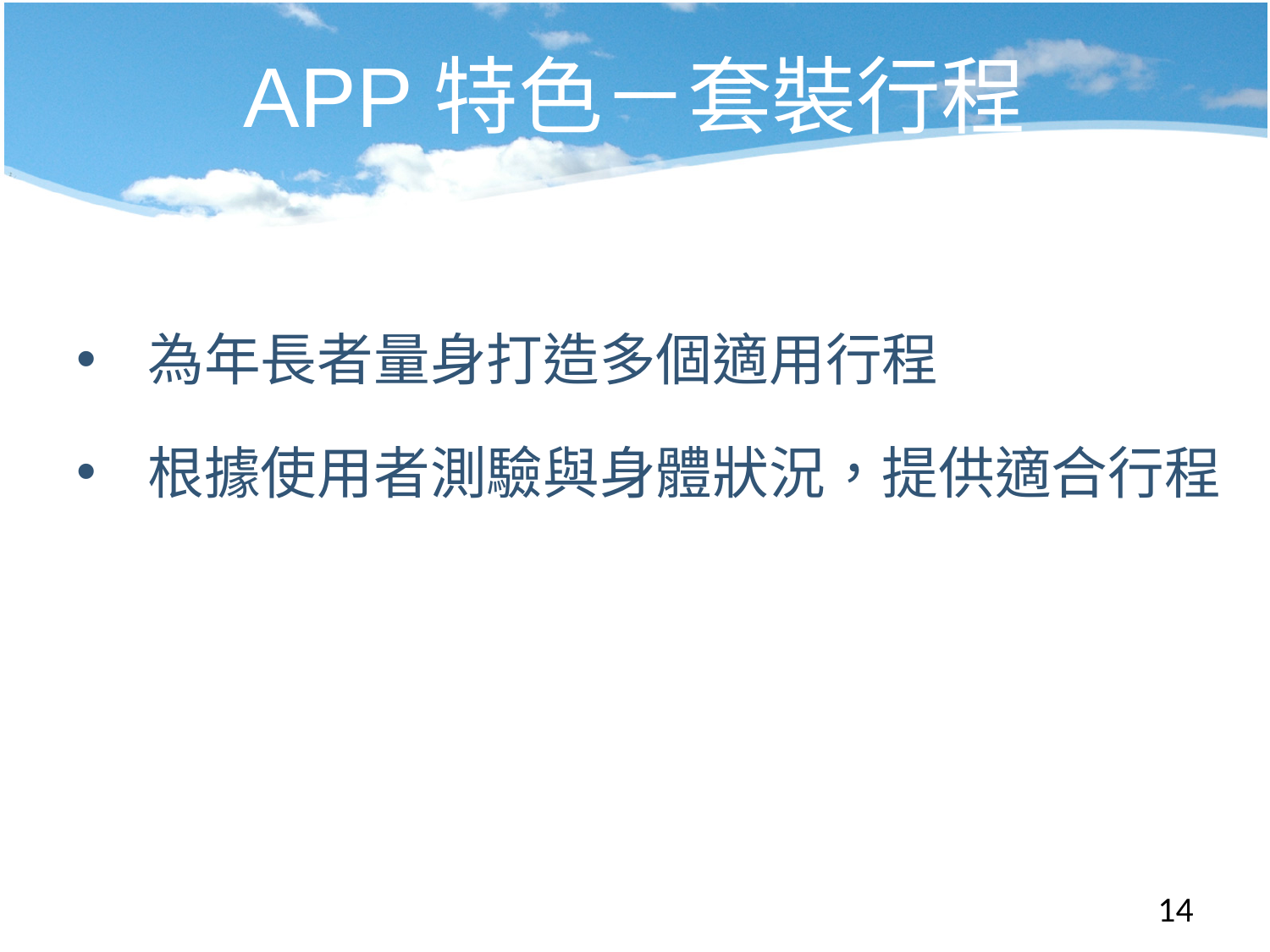

# APP特色－套裝行程
為年長者量身打造多個適用行程
根據使用者測驗與身體狀況，提供適合行程

14